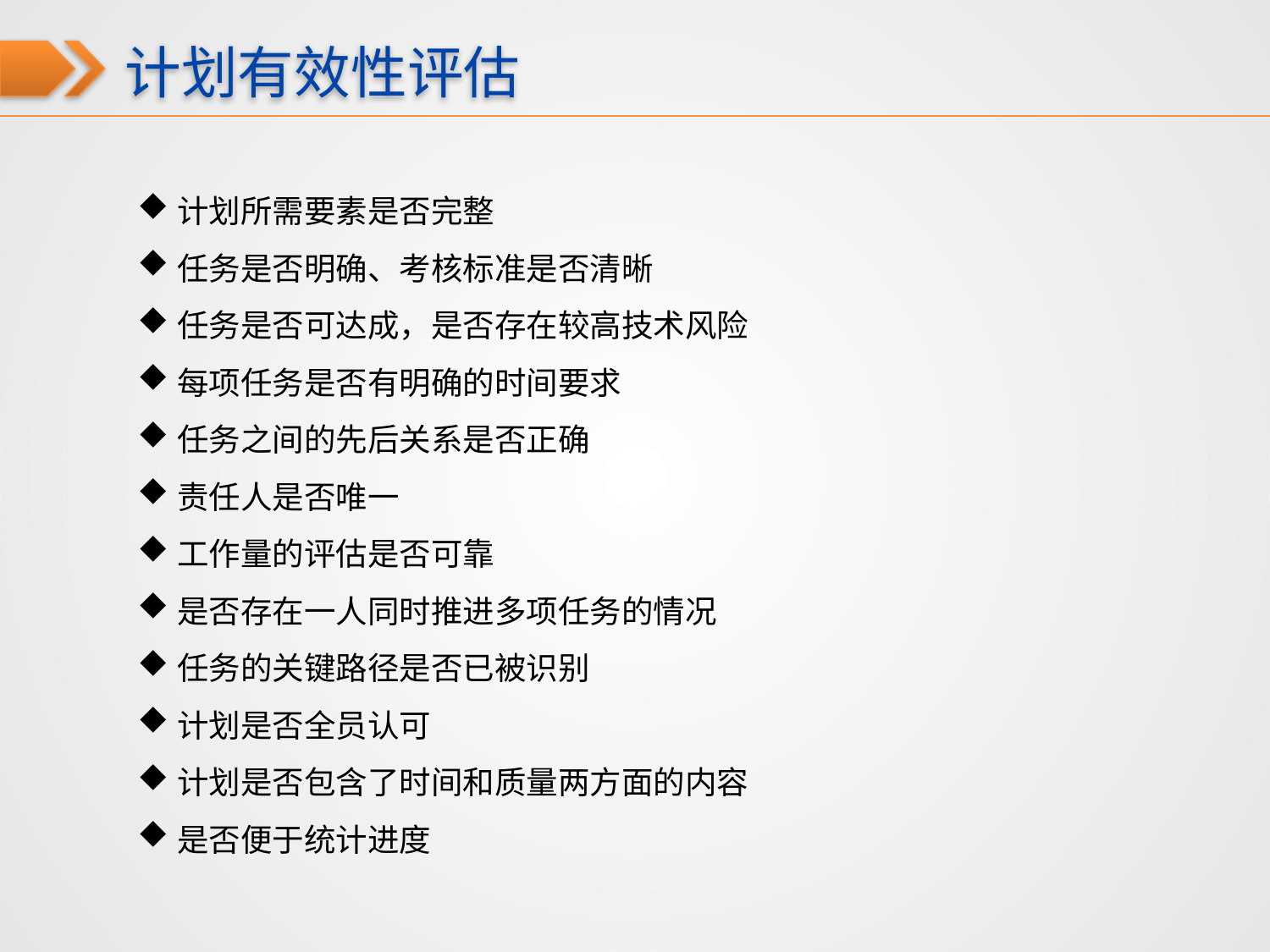

计划有效性评估

计划所需要素是否完整
任务是否明确、考核标准是否清晰
任务是否可达成，是否存在较高技术风险
每项任务是否有明确的时间要求
任务之间的先后关系是否正确
责任人是否唯一
工作量的评估是否可靠
是否存在一人同时推进多项任务的情况
任务的关键路径是否已被识别
计划是否全员认可
计划是否包含了时间和质量两方面的内容
是否便于统计进度